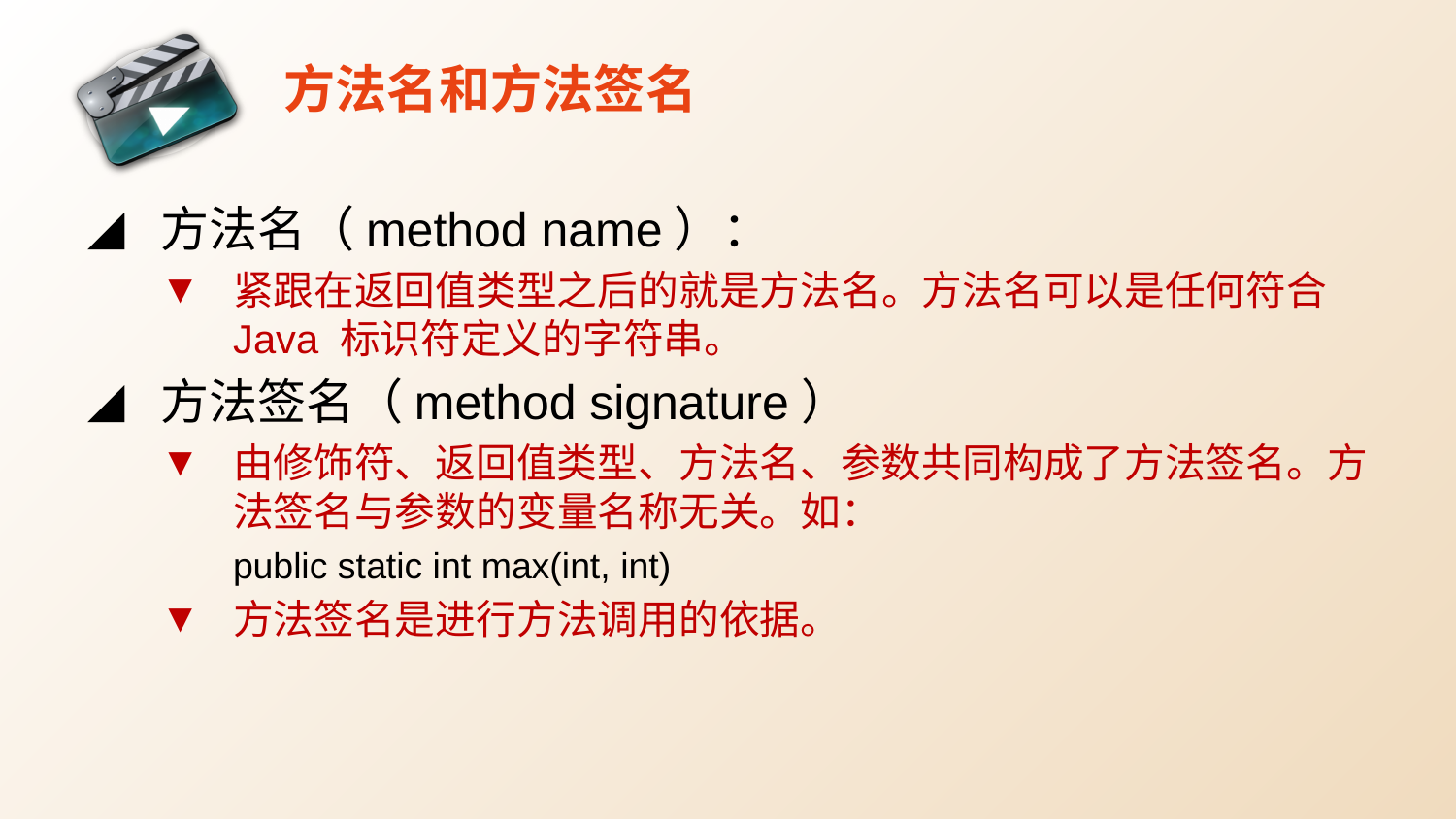

# 方法名和方法签名
方法名（method name）：
紧跟在返回值类型之后的就是方法名。方法名可以是任何符合Java 标识符定义的字符串。
方法签名（method signature）
由修饰符、返回值类型、方法名、参数共同构成了方法签名。方法签名与参数的变量名称无关。如：
public static int max(int, int)
方法签名是进行方法调用的依据。